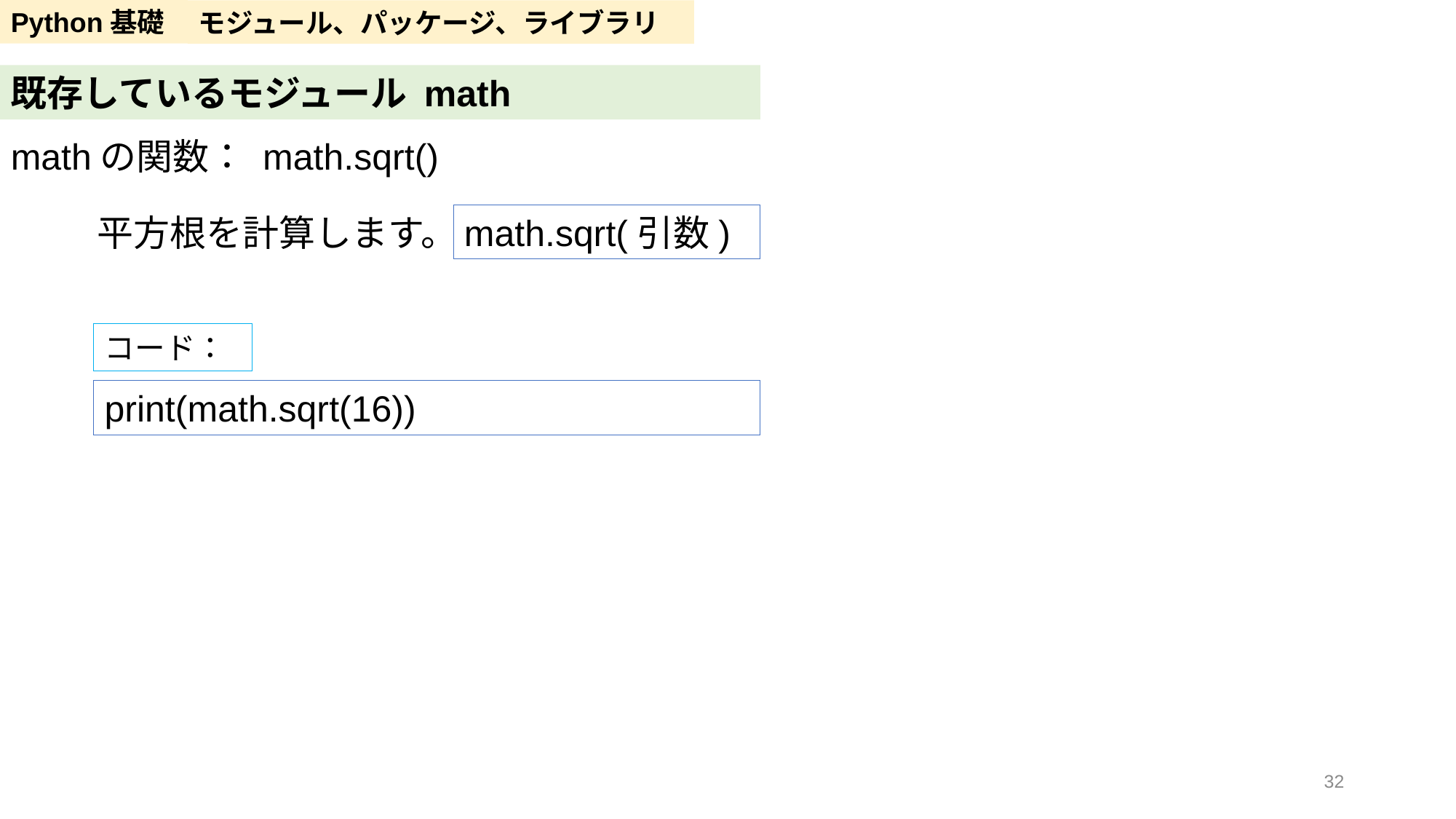

Python基礎
モジュール、パッケージ、ライブラリ
既存しているモジュール math
mathの関数： math.sqrt()
math.sqrt(引数)
平方根を計算します。
コード：
print(math.sqrt(16))
32